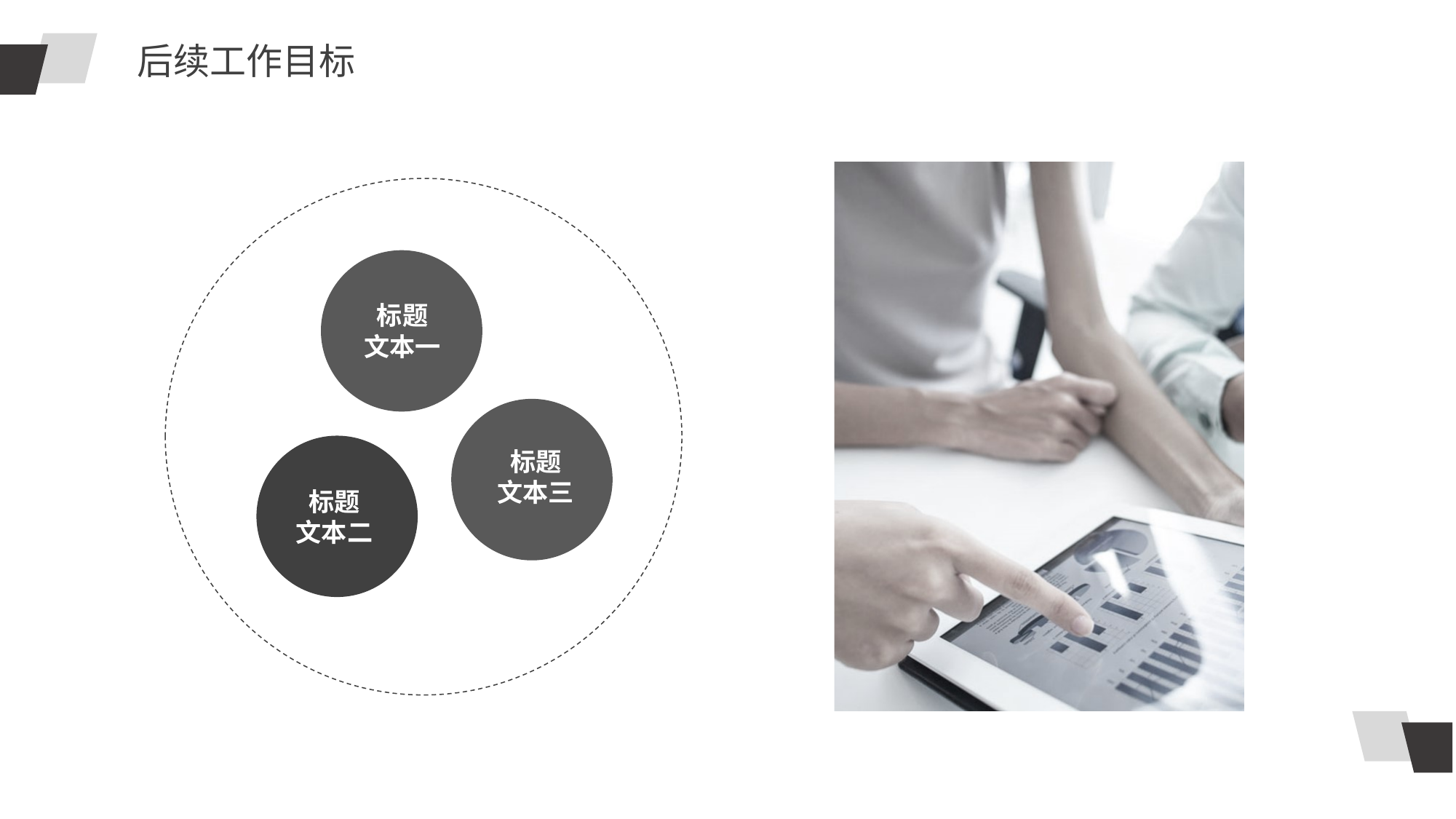

后续工作目标

标题
文本一

标题
文本三
标题
文本二